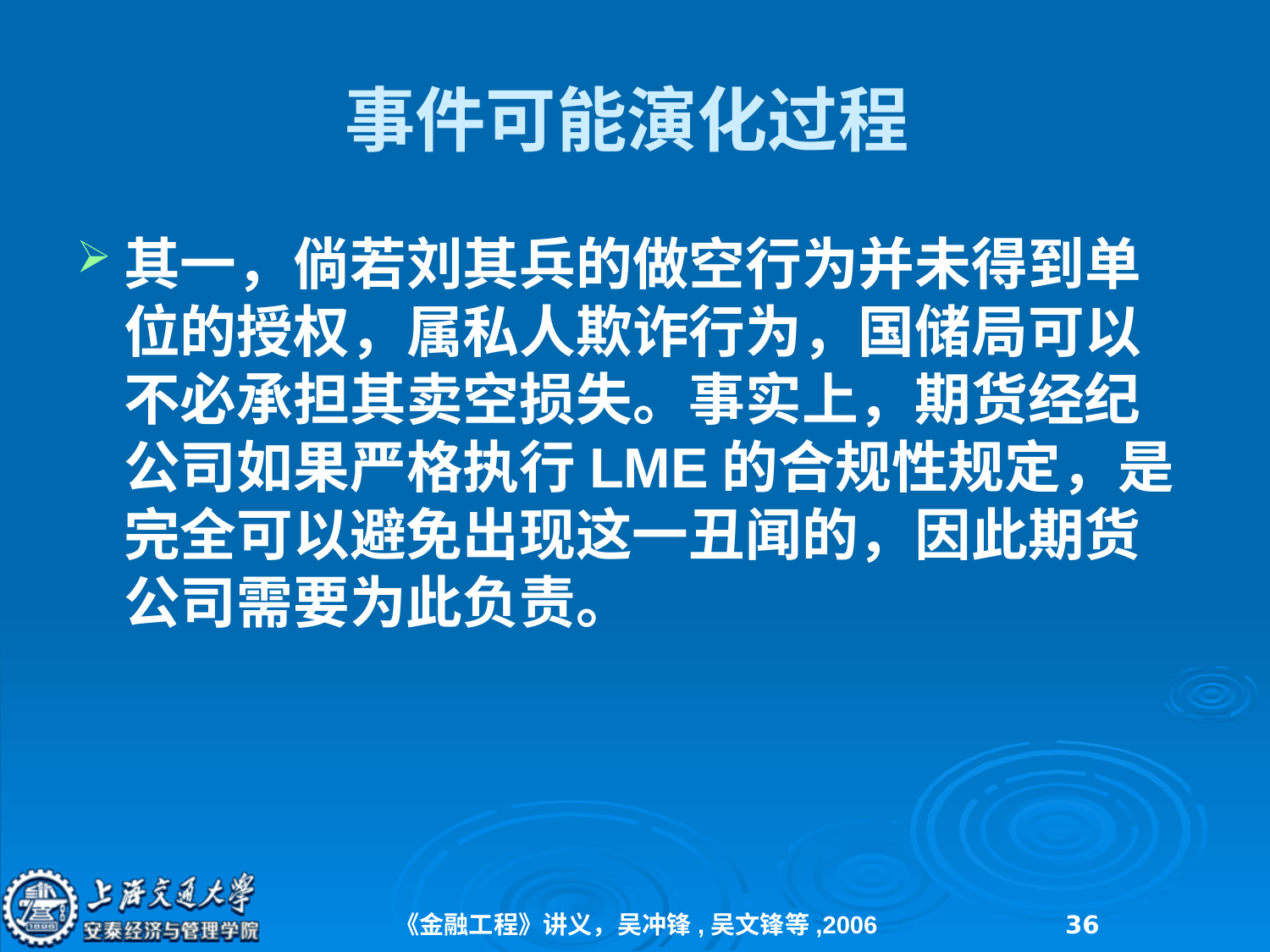

# 事件可能演化过程
其一，倘若刘其兵的做空行为并未得到单位的授权，属私人欺诈行为，国储局可以不必承担其卖空损失。事实上，期货经纪公司如果严格执行LME的合规性规定，是完全可以避免出现这一丑闻的，因此期货公司需要为此负责。